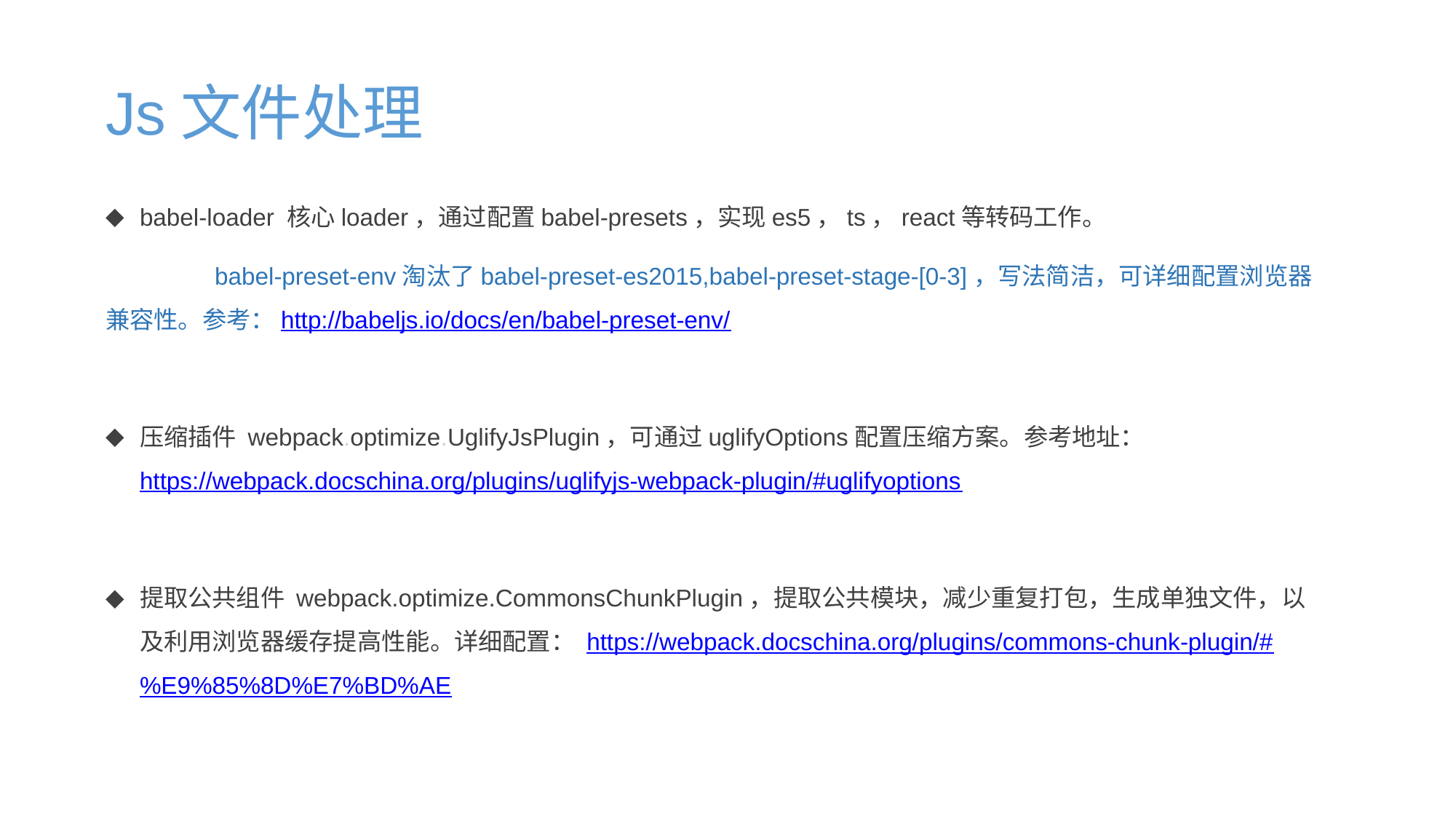

# Js文件处理
babel-loader 核心loader，通过配置babel-presets，实现es5，ts，react等转码工作。
	babel-preset-env淘汰了babel-preset-es2015,babel-preset-stage-[0-3]，写法简洁，可详细配置浏览器兼容性。参考：http://babeljs.io/docs/en/babel-preset-env/

压缩插件 webpack.optimize.UglifyJsPlugin，可通过uglifyOptions配置压缩方案。参考地址： https://webpack.docschina.org/plugins/uglifyjs-webpack-plugin/#uglifyoptions

提取公共组件 webpack.optimize.CommonsChunkPlugin，提取公共模块，减少重复打包，生成单独文件，以及利用浏览器缓存提高性能。详细配置： https://webpack.docschina.org/plugins/commons-chunk-plugin/#%E9%85%8D%E7%BD%AE